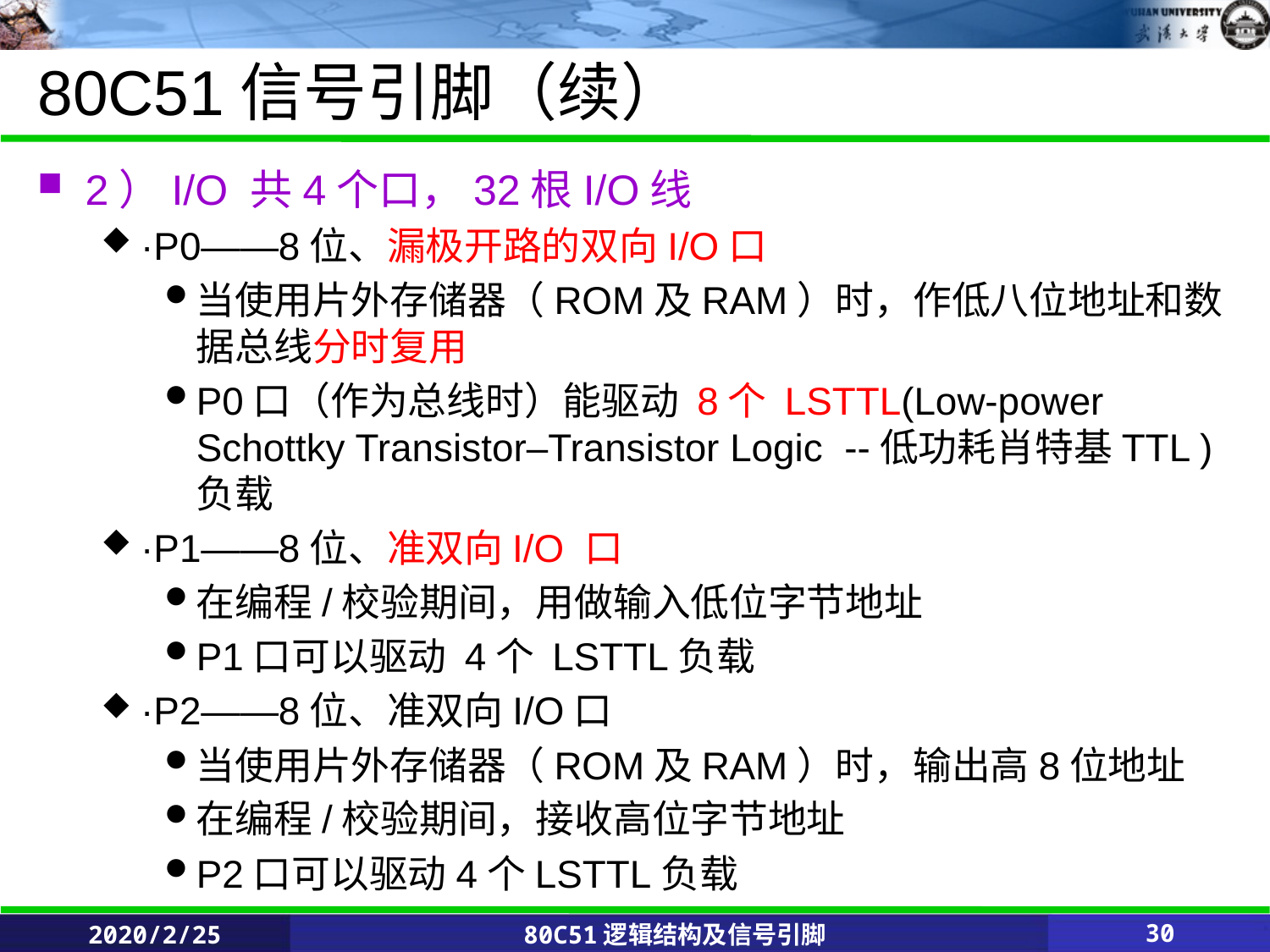

# 80C51信号引脚（续）
2）I/O 共4个口，32根I/O线
·P0——8位、漏极开路的双向I/O口
当使用片外存储器（ROM及RAM）时，作低八位地址和数据总线分时复用
P0口（作为总线时）能驱动 8个 LSTTL(Low-power Schottky Transistor–Transistor Logic  --低功耗肖特基TTL )负载
·P1——8位、准双向I/O 口
在编程/校验期间，用做输入低位字节地址
P1口可以驱动 4个 LSTTL负载
·P2——8位、准双向I/O口
当使用片外存储器（ROM及RAM）时，输出高8位地址
在编程/校验期间，接收高位字节地址
P2口可以驱动4个LSTTL负载
2020/2/25
80C51逻辑结构及信号引脚
30